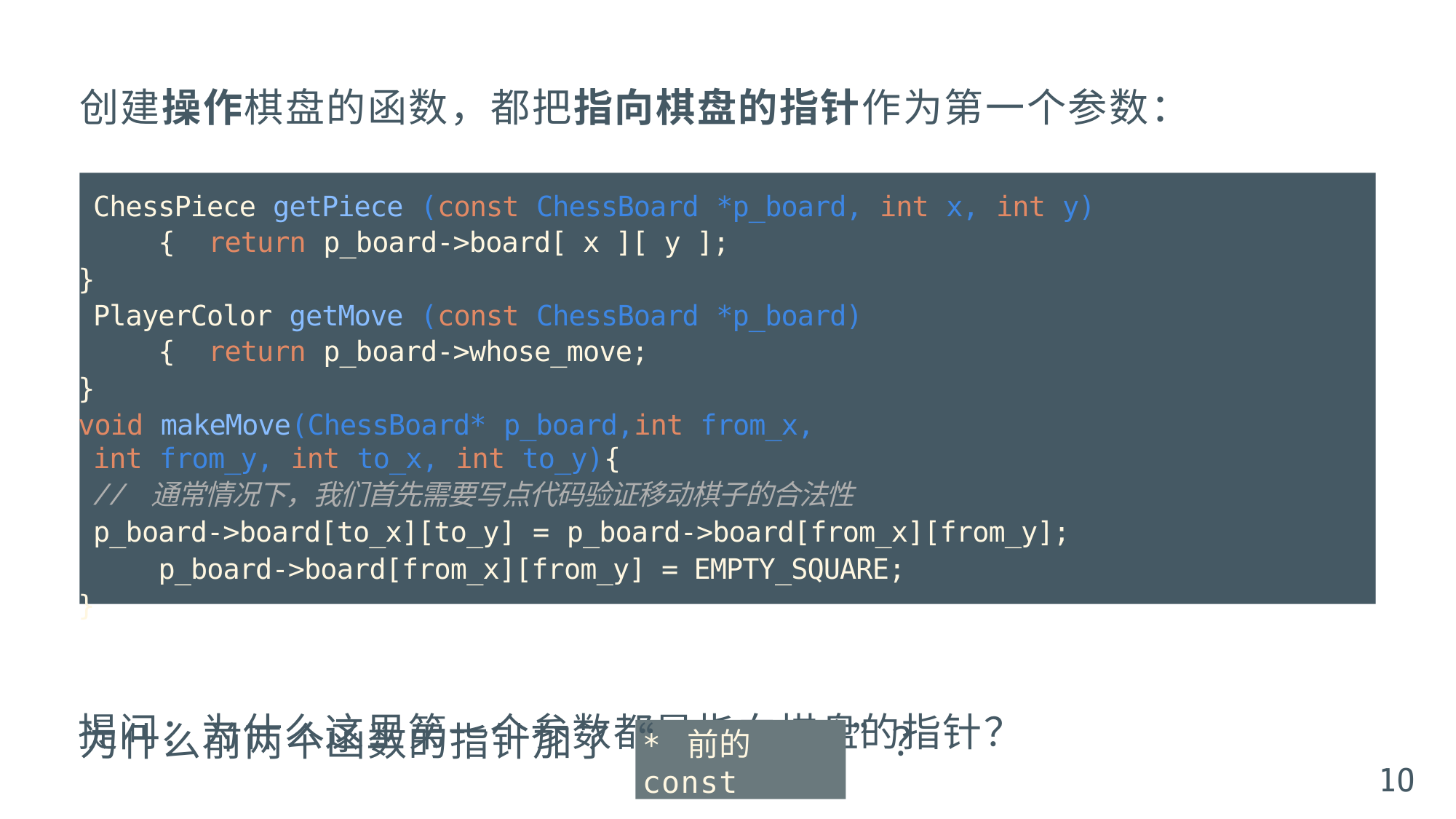

创建操作棋盘的函数，都把指向棋盘的指针作为第一个参数：

ChessPiece getPiece (const ChessBoard *p_board, int x, int y){  return p_board->board[ x ][ y ];
}
PlayerColor getMove (const ChessBoard *p_board){  return p_board->whose_move;
}
void makeMove(ChessBoard* p_board,int from_x, int from_y, int to_x, int to_y){
// 通常情况下，我们首先需要写点代码验证移动棋子的合法性
p_board->board[to_x][to_y] = p_board->board[from_x][from_y];  p_board->board[from_x][from_y] = EMPTY_SQUARE;
}

提问：为什么这里第一个参数都是指向棋盘的指针？
为什么前两个函数的指针加了“	”？
* 前的const
10